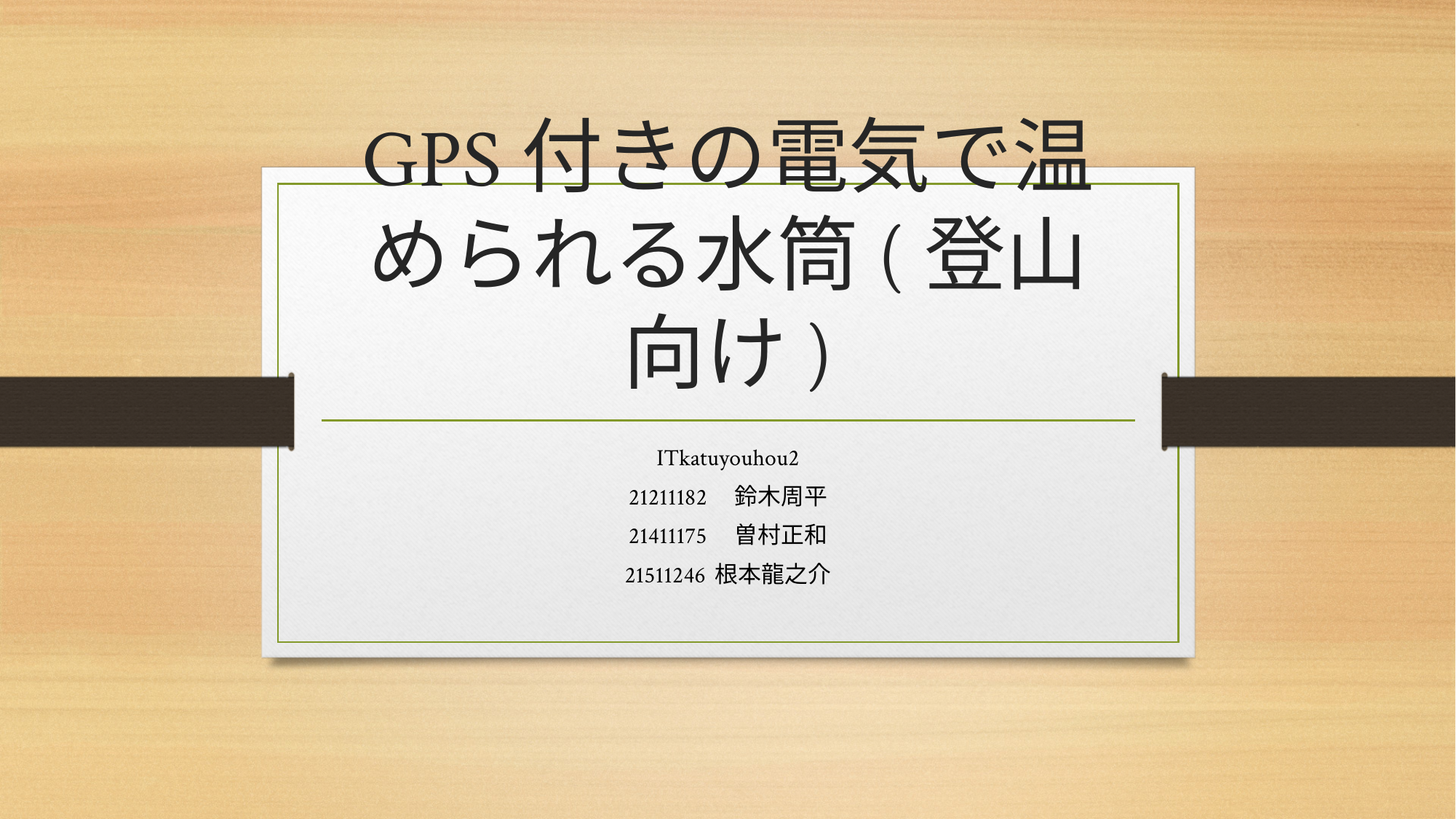

# GPS付きの電気で温められる水筒(登山向け)
ITkatuyouhou2
21211182　鈴木周平
21411175　曽村正和
21511246 根本龍之介